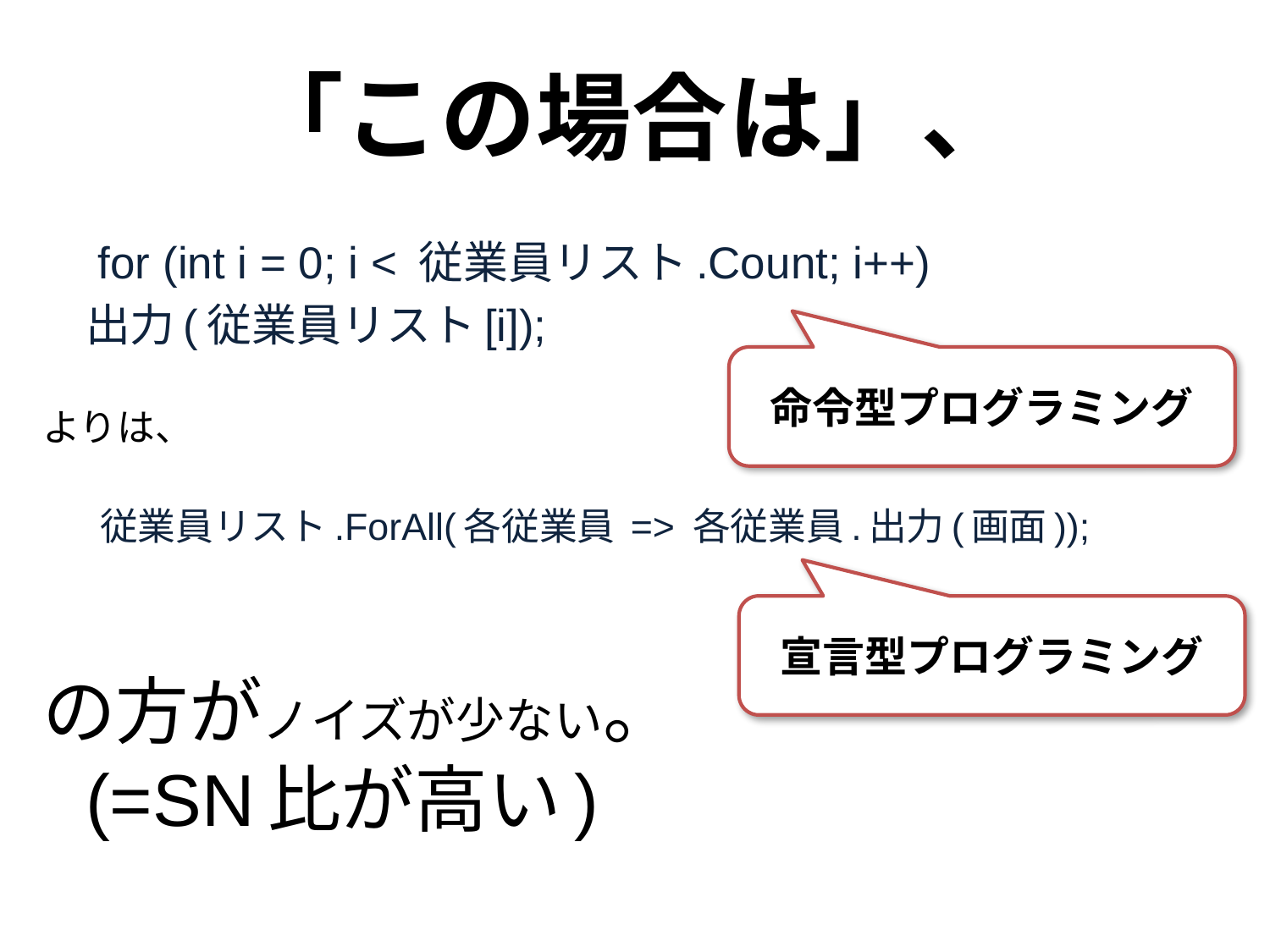

# 「この場合は」、
 for (int i = 0; i < 従業員リスト.Count; i++)
    		出力(従業員リスト[i]);

よりは、

従業員リスト.ForAll(各従業員 => 各従業員.出力(画面));

の方がノイズが少ない。
(=SN比が高い)
命令型プログラミング
宣言型プログラミング